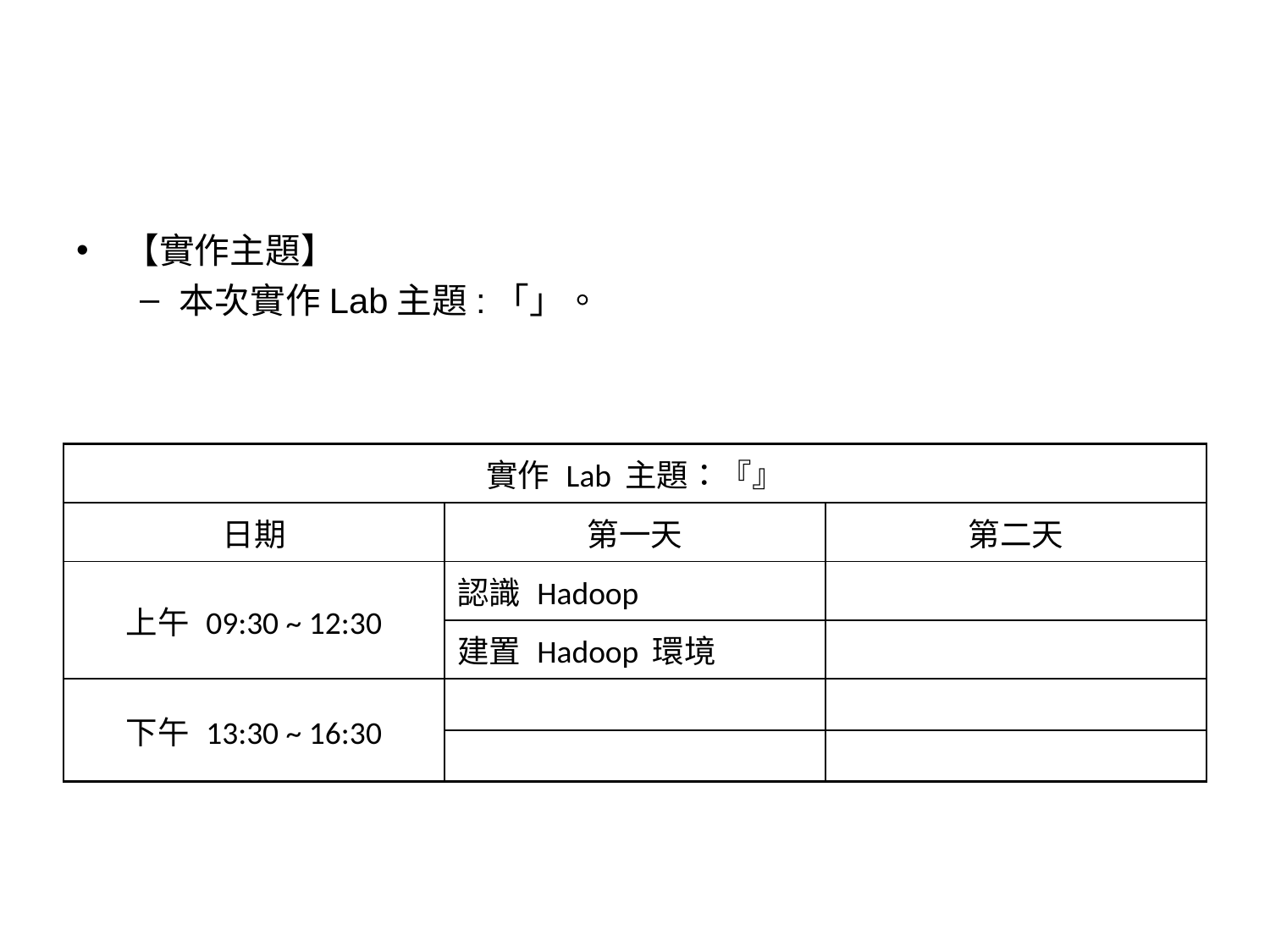

#
【實作主題】
本次實作Lab主題:「」。
| 實作 Lab 主題：『』 |  |  |
| --- | --- | --- |
| 日期 | 第一天 | 第二天 |
| 上午 09:30 ~ 12:30 | 認識 Hadoop |  |
|  | 建置 Hadoop 環境 |  |
| 下午 13:30 ~ 16:30 |  |  |
|  |  |  |